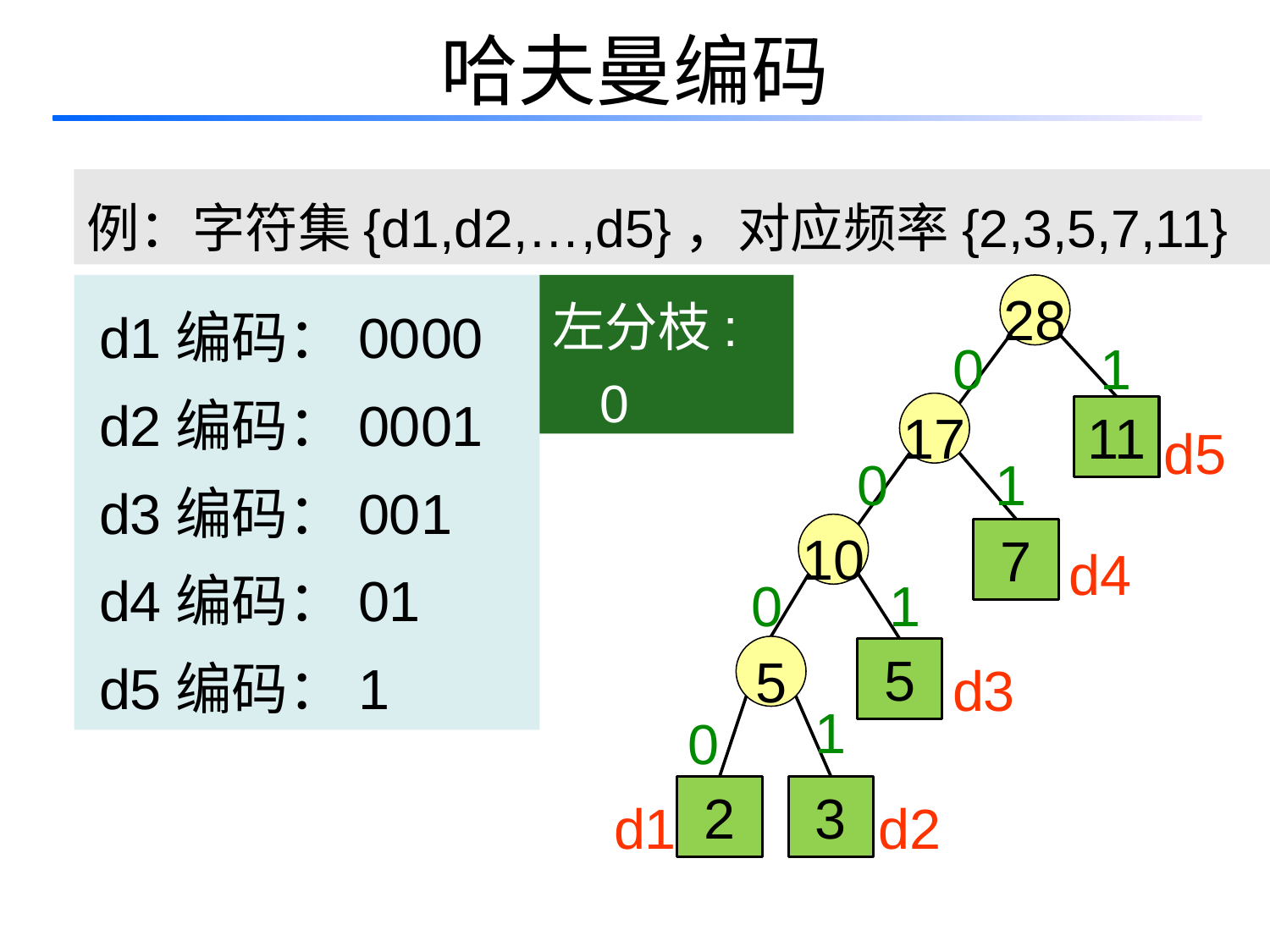

# 哈夫曼编码

例：字符集{d1,d2,…,d5}，对应频率{2,3,5,7,11}
d1编码：0000
d2编码：0001
d3编码：001
d4编码：01
d5编码：1

左分枝: 0
右分枝: 1
28
0
1
17
11
d5
0
1
10
7
d4
0
1
d3
5
5
1
0
d1
d2
2
3